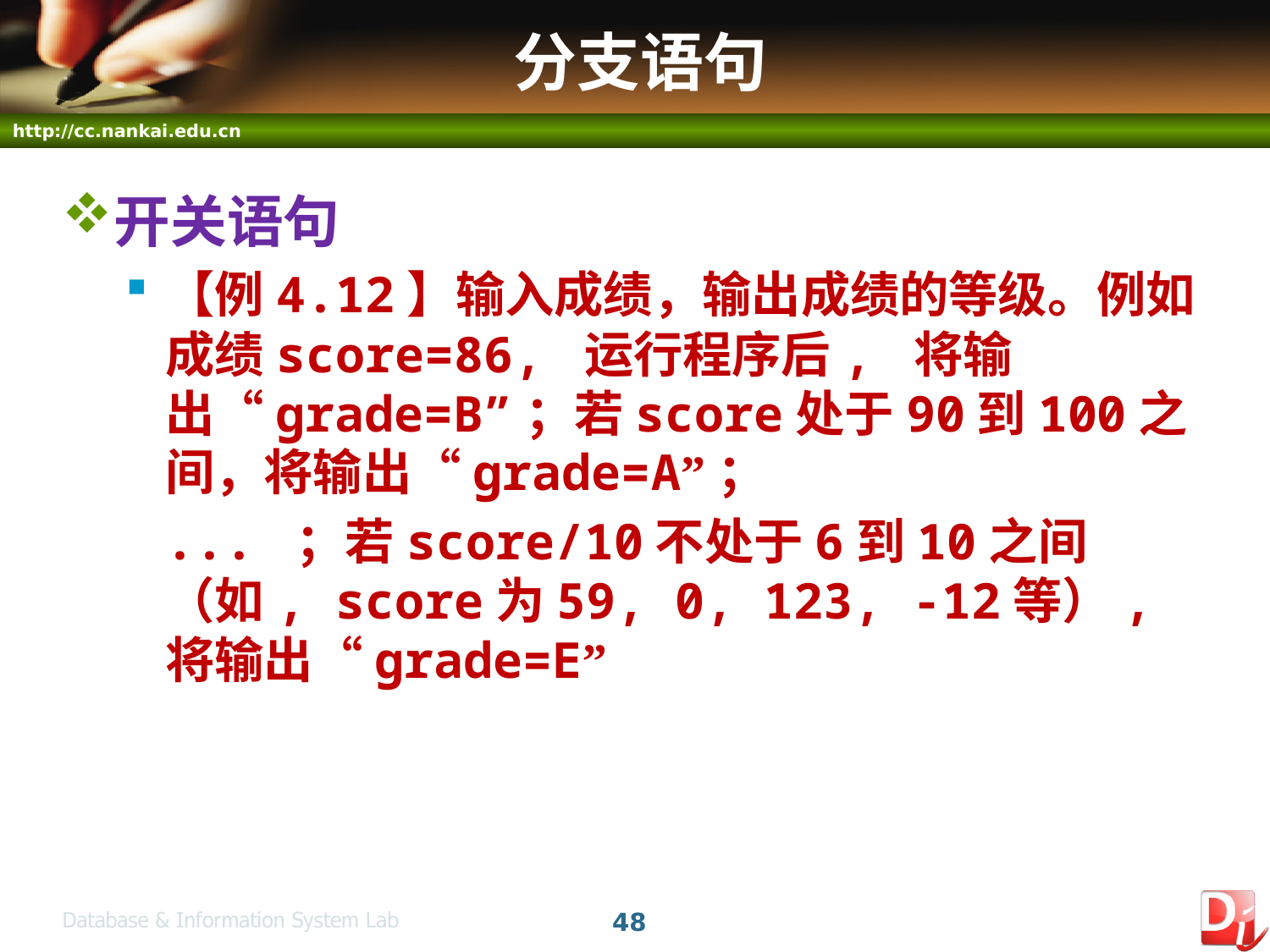

# 分支语句
开关语句
【例4.12】输入成绩，输出成绩的等级。例如成绩score=86, 运行程序后, 将输出“grade=B”；若score处于90到100之间，将输出“grade=A”；
 	... ；若score/10不处于6到10之间（如, score为59, 0, 123, -12等）, 将输出“grade=E”
48
Database & Information System Lab